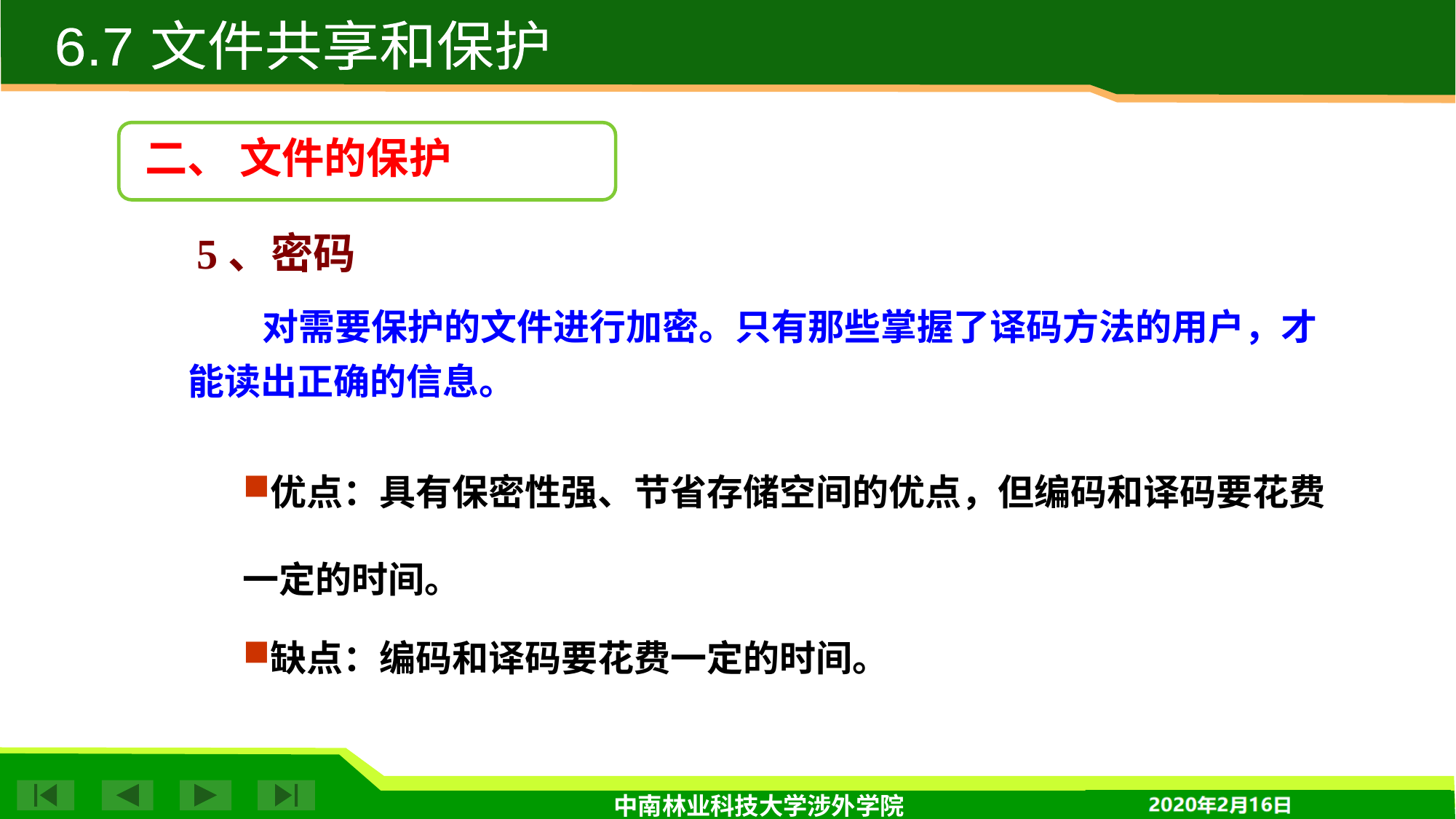

6.7 文件共享和保护

二、 文件的保护
5、密码
        对需要保护的文件进行加密。只有那些掌握了译码方法的用户，才能读出正确的信息。
优点：具有保密性强、节省存储空间的优点，但编码和译码要花费一定的时间。
缺点：编码和译码要花费一定的时间。